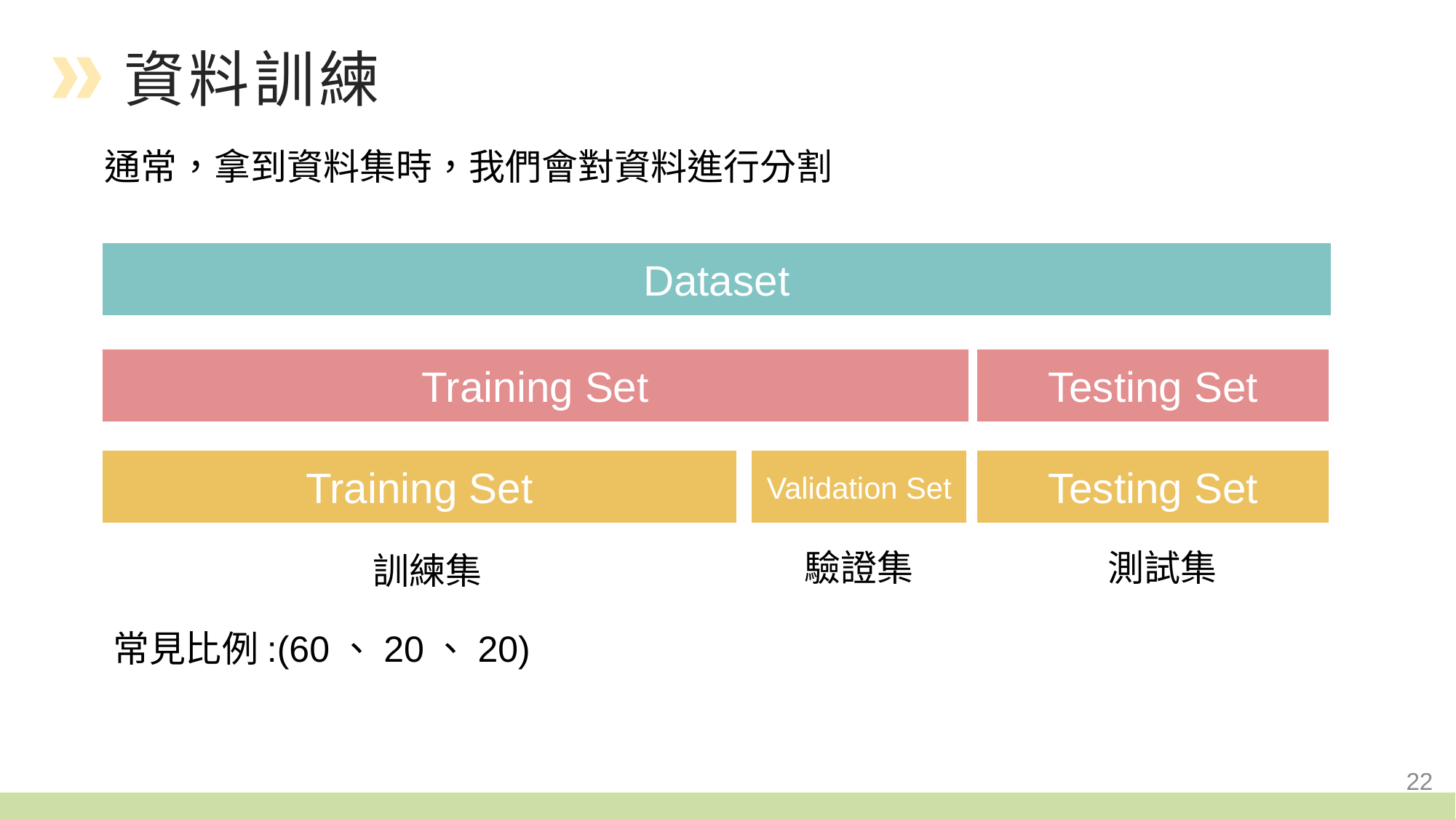

資料訓練

通常，拿到資料集時，我們會對資料進行分割
Dataset
Training Set
Testing Set
Training Set
Validation Set
Testing Set
驗證集
測試集
訓練集
常見比例:(60、20、20)
22